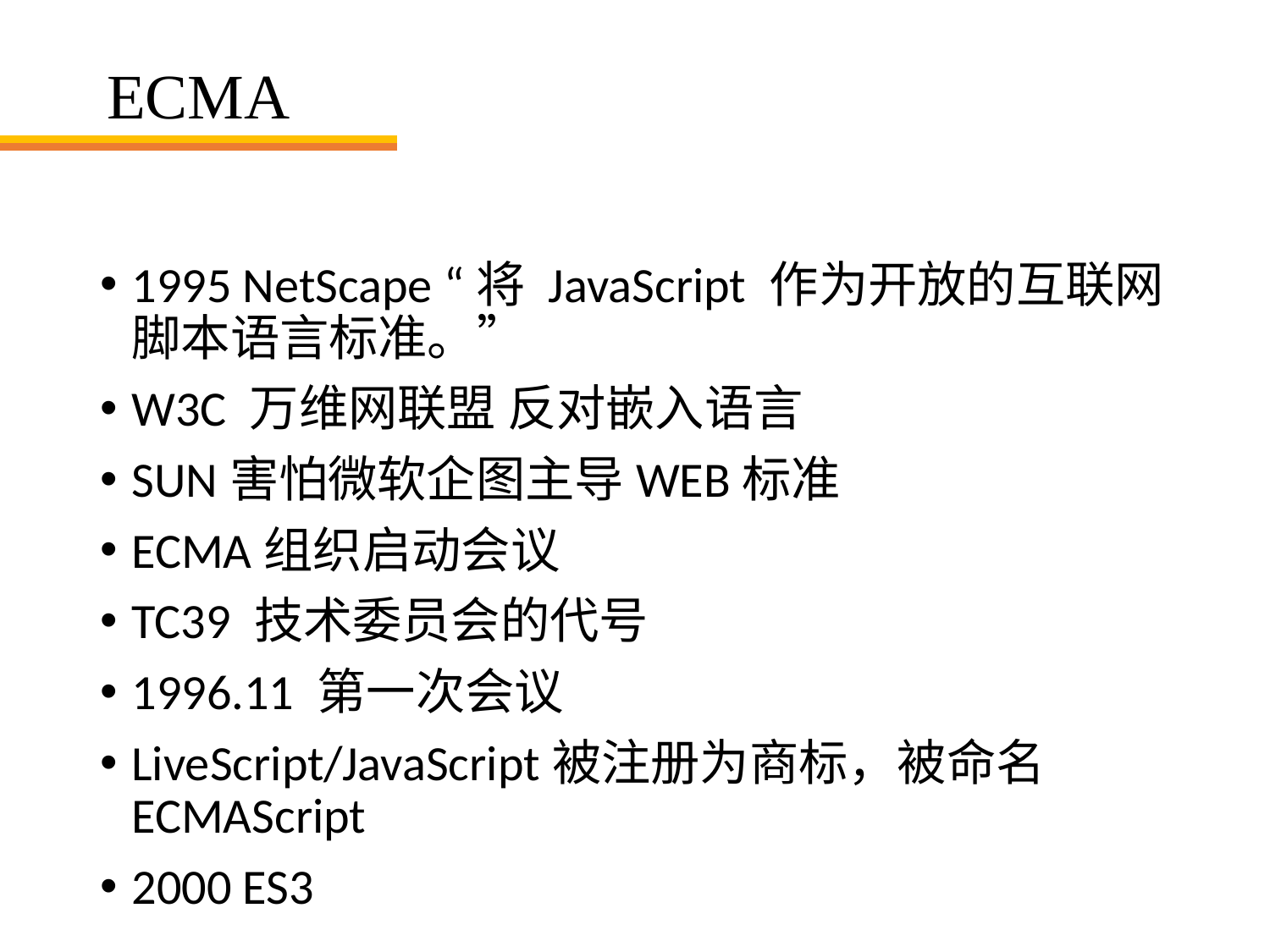

# ECMA
1995 NetScape “将 JavaScript 作为开放的互联网脚本语言标准。”
W3C 万维网联盟 反对嵌入语言
SUN害怕微软企图主导WEB标准
ECMA组织启动会议
TC39 技术委员会的代号
1996.11 第一次会议
LiveScript/JavaScript被注册为商标，被命名ECMAScript
2000 ES3